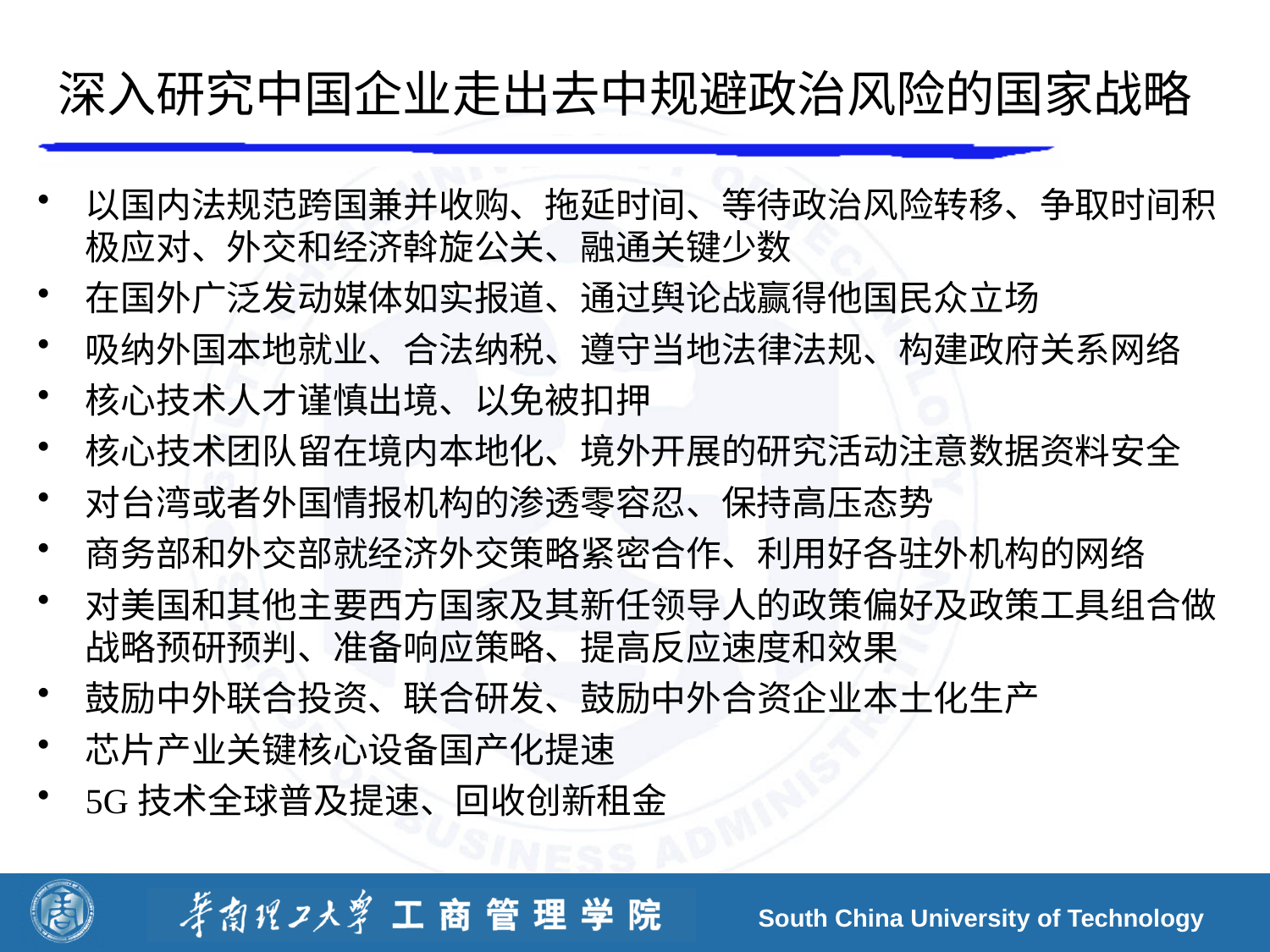

# 深入研究中国企业走出去中规避政治风险的国家战略
以国内法规范跨国兼并收购、拖延时间、等待政治风险转移、争取时间积极应对、外交和经济斡旋公关、融通关键少数
在国外广泛发动媒体如实报道、通过舆论战赢得他国民众立场
吸纳外国本地就业、合法纳税、遵守当地法律法规、构建政府关系网络
核心技术人才谨慎出境、以免被扣押
核心技术团队留在境内本地化、境外开展的研究活动注意数据资料安全
对台湾或者外国情报机构的渗透零容忍、保持高压态势
商务部和外交部就经济外交策略紧密合作、利用好各驻外机构的网络
对美国和其他主要西方国家及其新任领导人的政策偏好及政策工具组合做战略预研预判、准备响应策略、提高反应速度和效果
鼓励中外联合投资、联合研发、鼓励中外合资企业本土化生产
芯片产业关键核心设备国产化提速
5G技术全球普及提速、回收创新租金
South China University of Technology